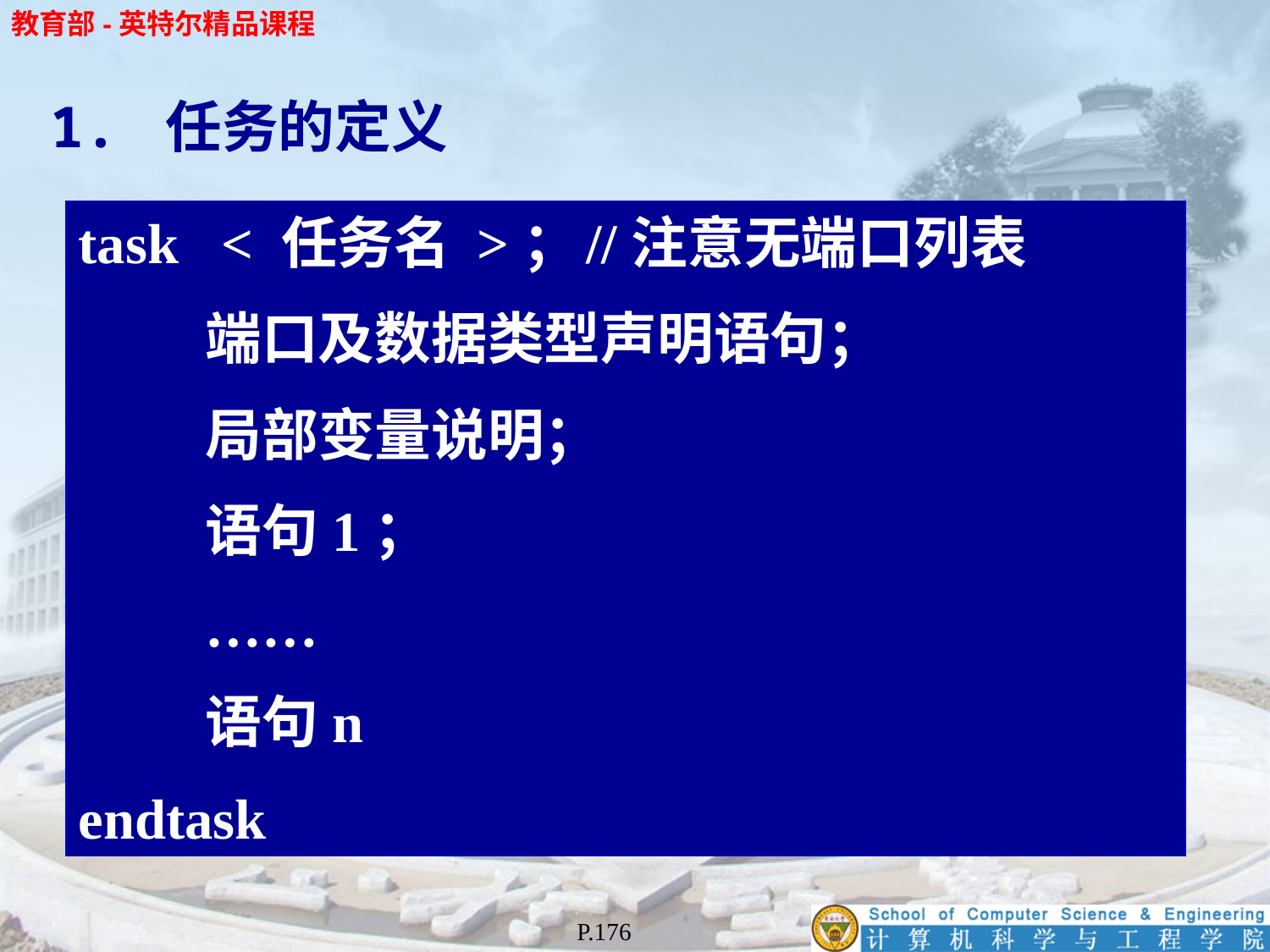

1. 任务的定义
task   < 任务名 >；	//注意无端口列表
	端口及数据类型声明语句；
	局部变量说明；
	语句1；
	……
	语句n
endtask
P.176